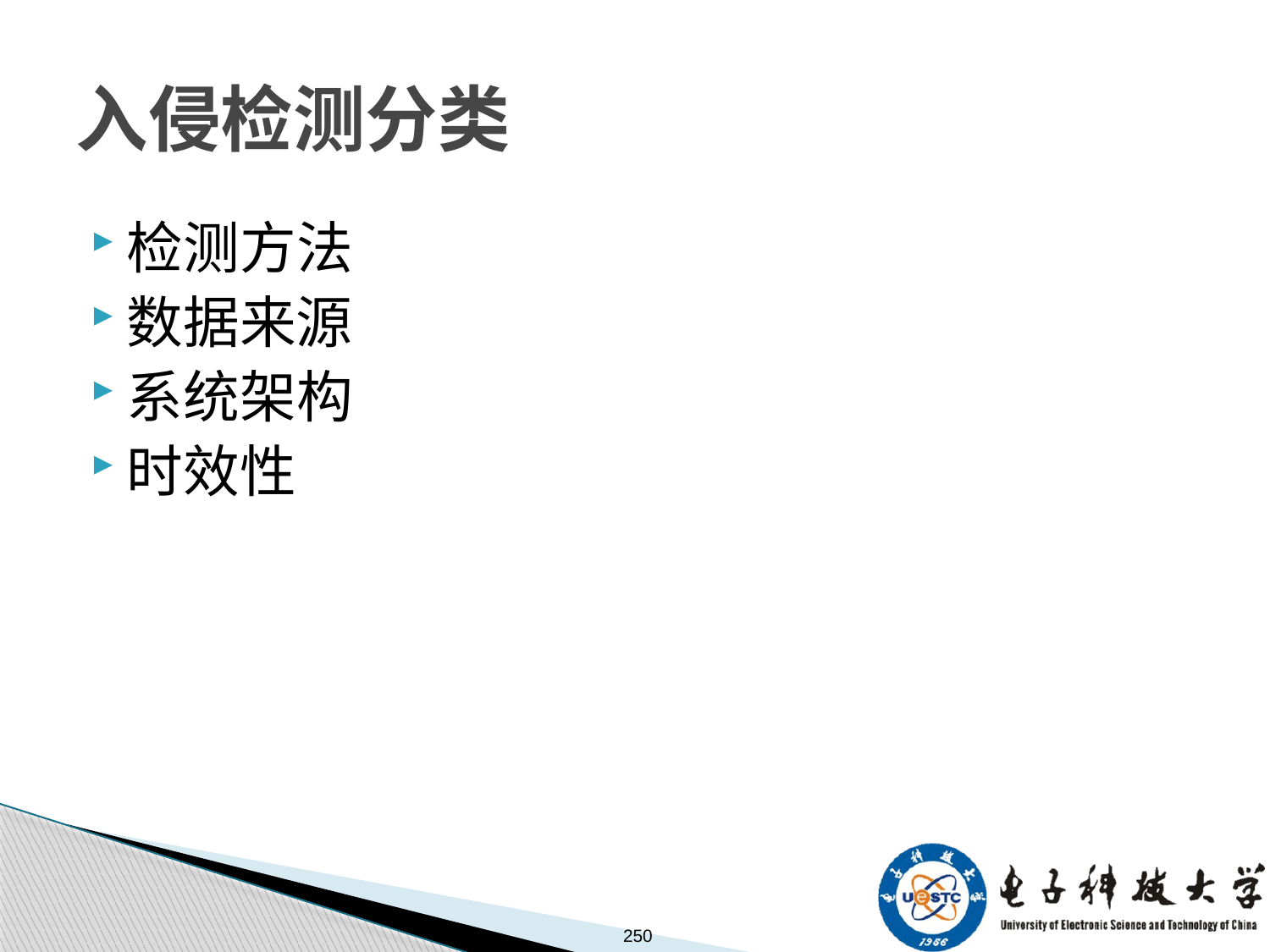

# 入侵检测分类
检测方法
数据来源
系统架构
时效性
250